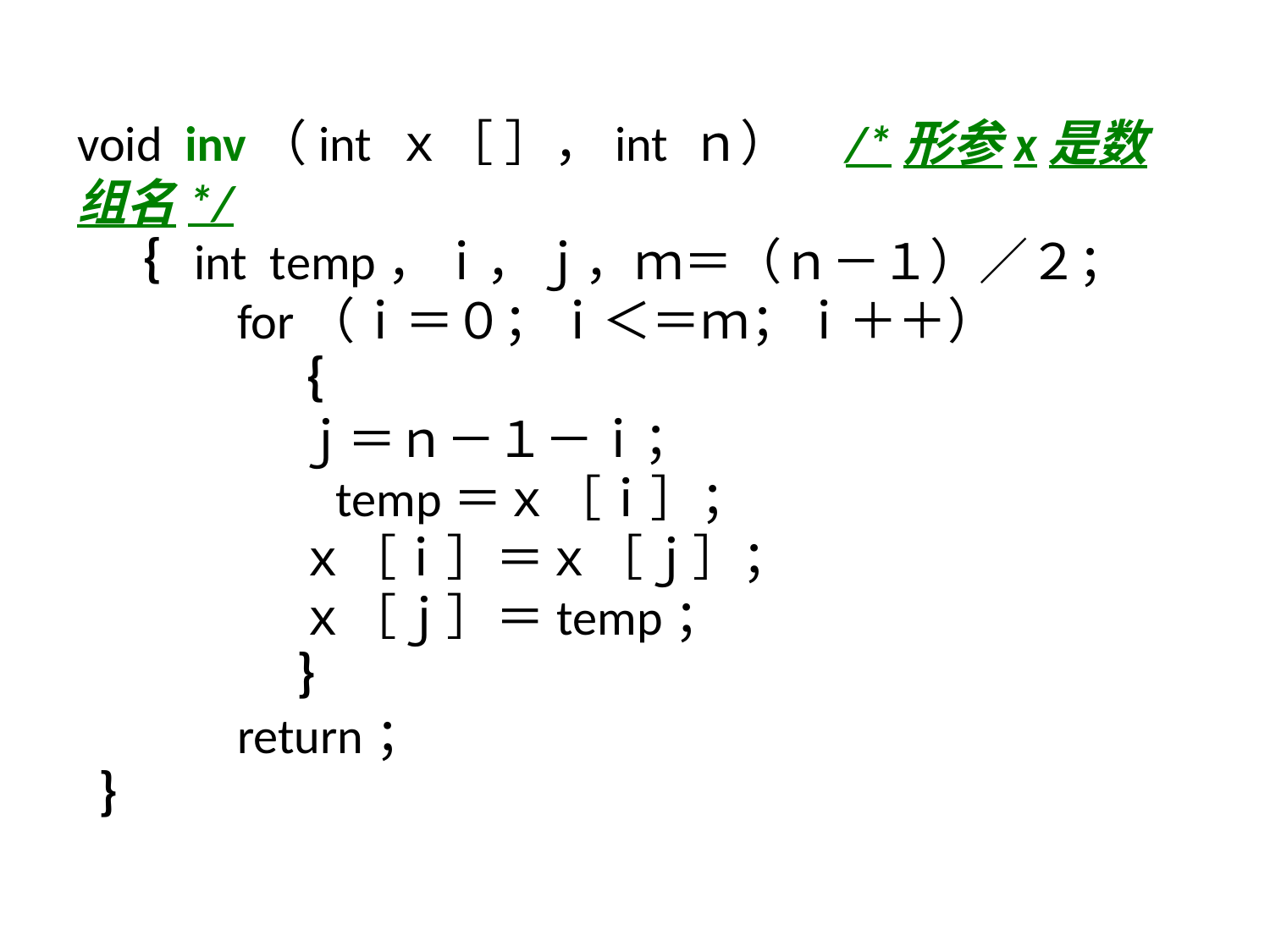

void  inv（int ｘ［ ］，int ｎ）    /*形参x是数组名*/
  ｛  int  temp，ｉ，ｊ，ｍ＝（ｎ－１）／２；
　　　for（ｉ＝０；ｉ＜＝ｍ；ｉ＋＋）
　　　　｛
                   ｊ＝ｎ－１－ｉ；
　　　　　temp＝ｘ［ｉ］；
                   ｘ［ｉ］＝ｘ［ｊ］；
                   ｘ［ｊ］＝temp；
                   ｝
　　　return；
 ｝